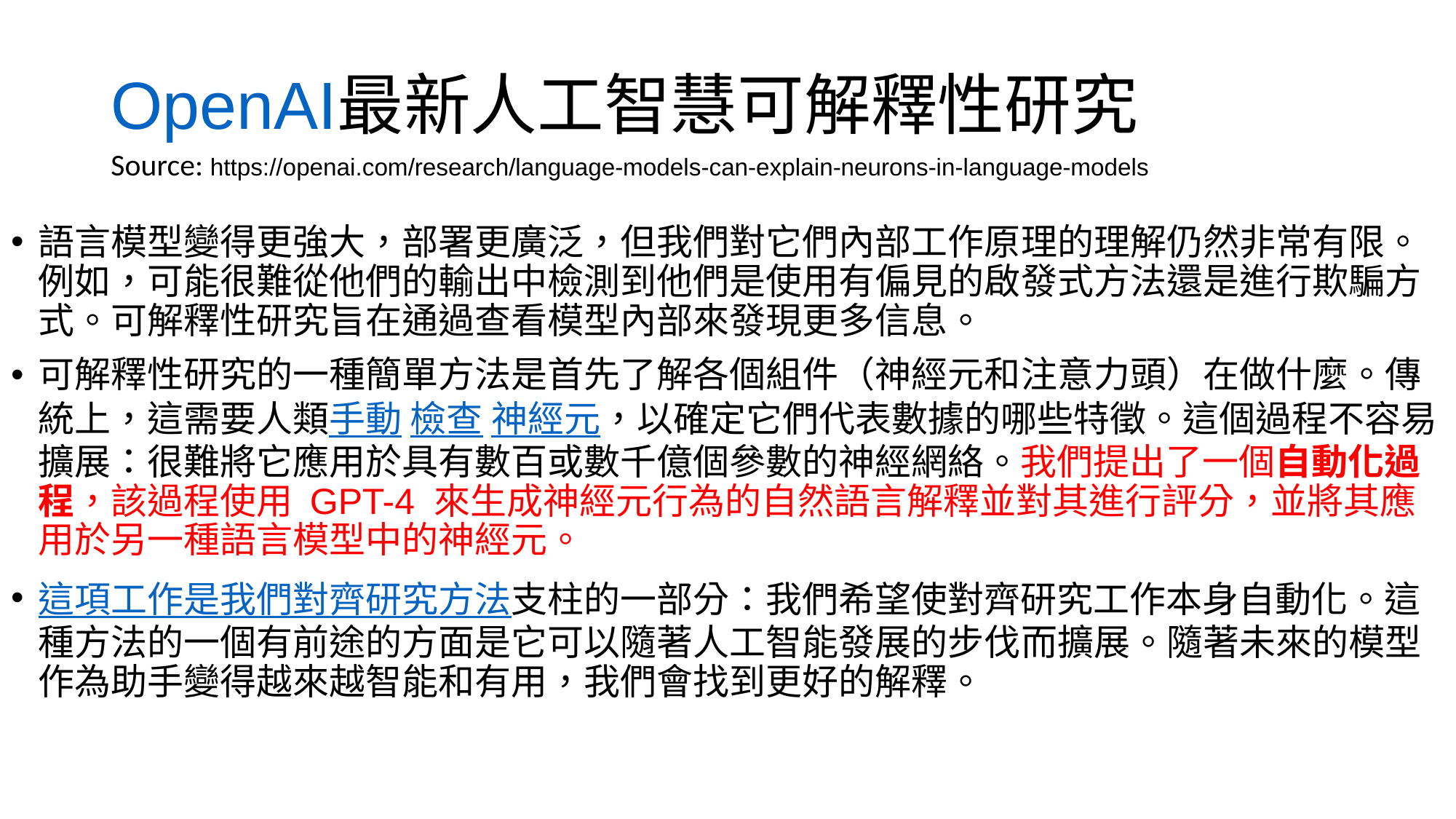

# OpenAI最新人工智慧可解釋性研究 Source: https://openai.com/research/language-models-can-explain-neurons-in-language-models
語言模型變得更強大，部署更廣泛，但我們對它們內部工作原理的理解仍然非常有限。例如，可能很難從他們的輸出中檢測到他們是使用有偏見的啟發式方法還是進行欺騙方式。可解釋性研究旨在通過查看模型內部來發現更多信息。
可解釋性研究的一種簡單方法是首先了解各個組件（神經元和注意力頭）在做什麼。傳統上，這需要人類手動 檢查 神經元，以確定它們代表數據的哪些特徵。這個過程不容易擴展：很難將它應用於具有數百或數千億個參數的神經網絡。我們提出了一個自動化過程，該過程使用 GPT-4 來生成神經元行為的自然語言解釋並對其進行評分，並將其應用於另一種語言模型中的神經元。
這項工作是我們對齊研究方法支柱的一部分：我們希望使對齊研究工作本身自動化。這種方法的一個有前途的方面是它可以隨著人工智能發展的步伐而擴展。隨著未來的模型作為助手變得越來越智能和有用，我們會找到更好的解釋。